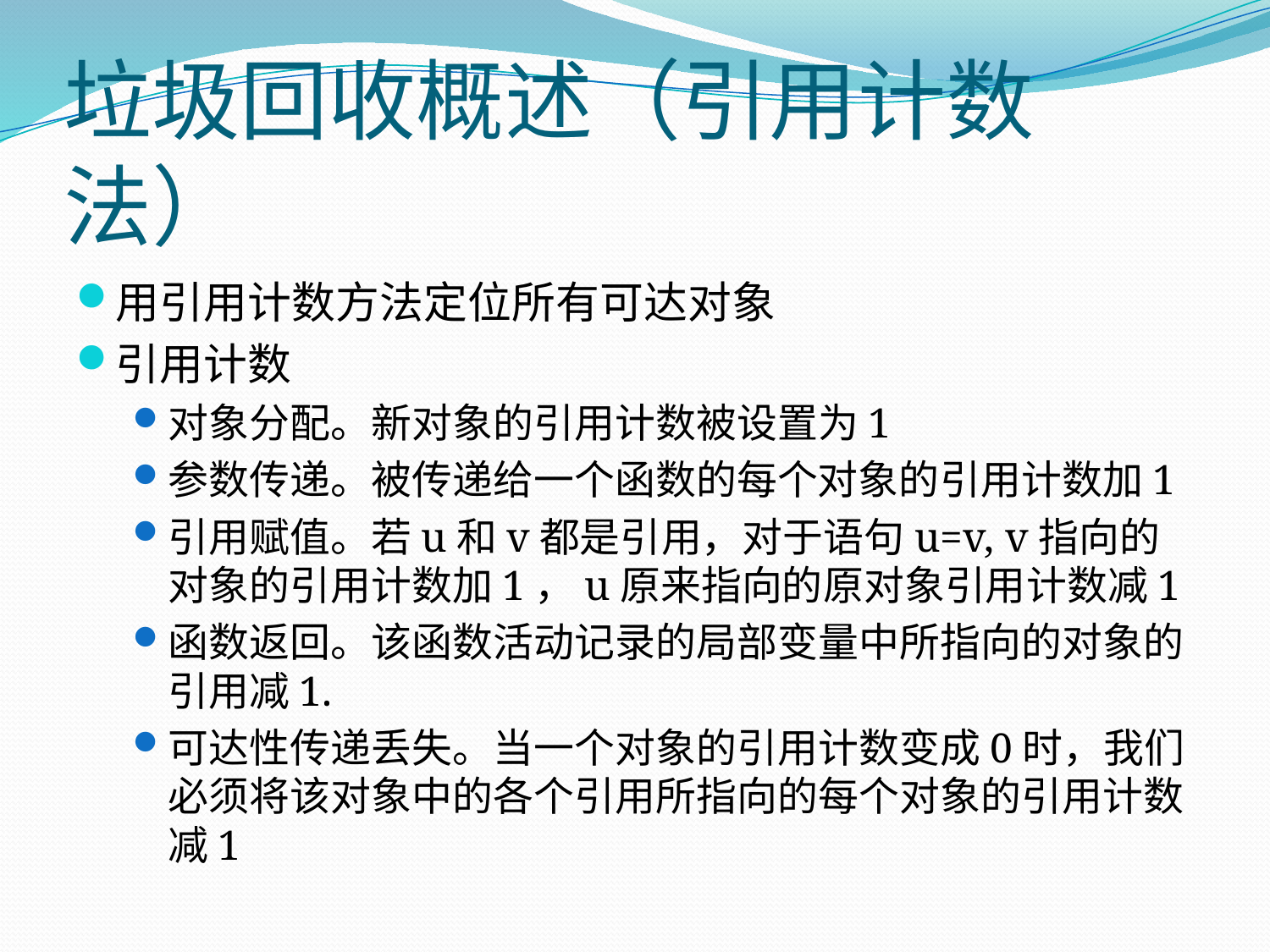

# 垃圾回收概述（引用计数法）
用引用计数方法定位所有可达对象
引用计数
对象分配。新对象的引用计数被设置为1
参数传递。被传递给一个函数的每个对象的引用计数加1
引用赋值。若u和v都是引用，对于语句u=v, v指向的对象的引用计数加1，u原来指向的原对象引用计数减1
函数返回。该函数活动记录的局部变量中所指向的对象的引用减1.
可达性传递丢失。当一个对象的引用计数变成0时，我们必须将该对象中的各个引用所指向的每个对象的引用计数减1